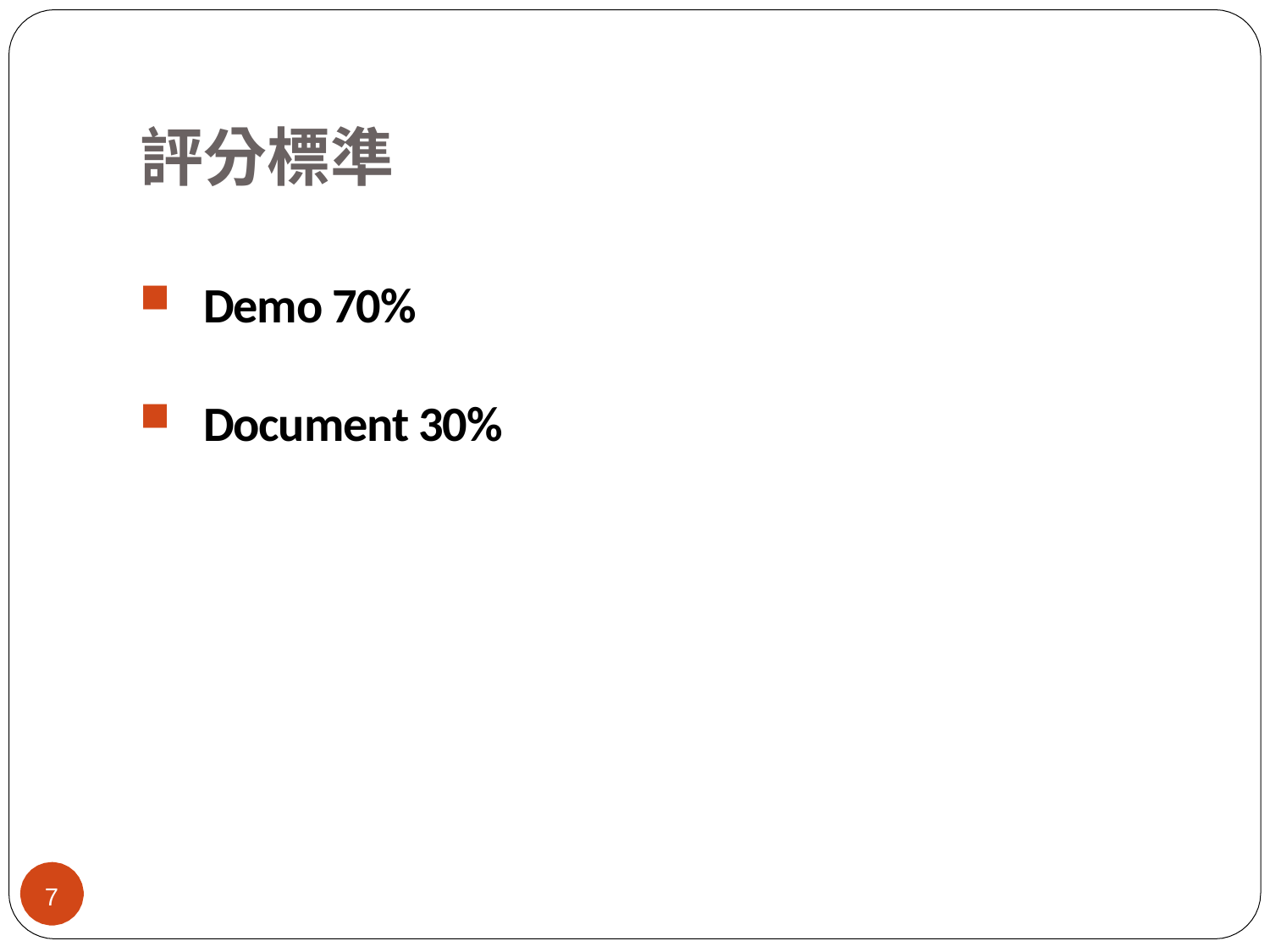

# 評分標準
Demo 70%
Document 30%

7